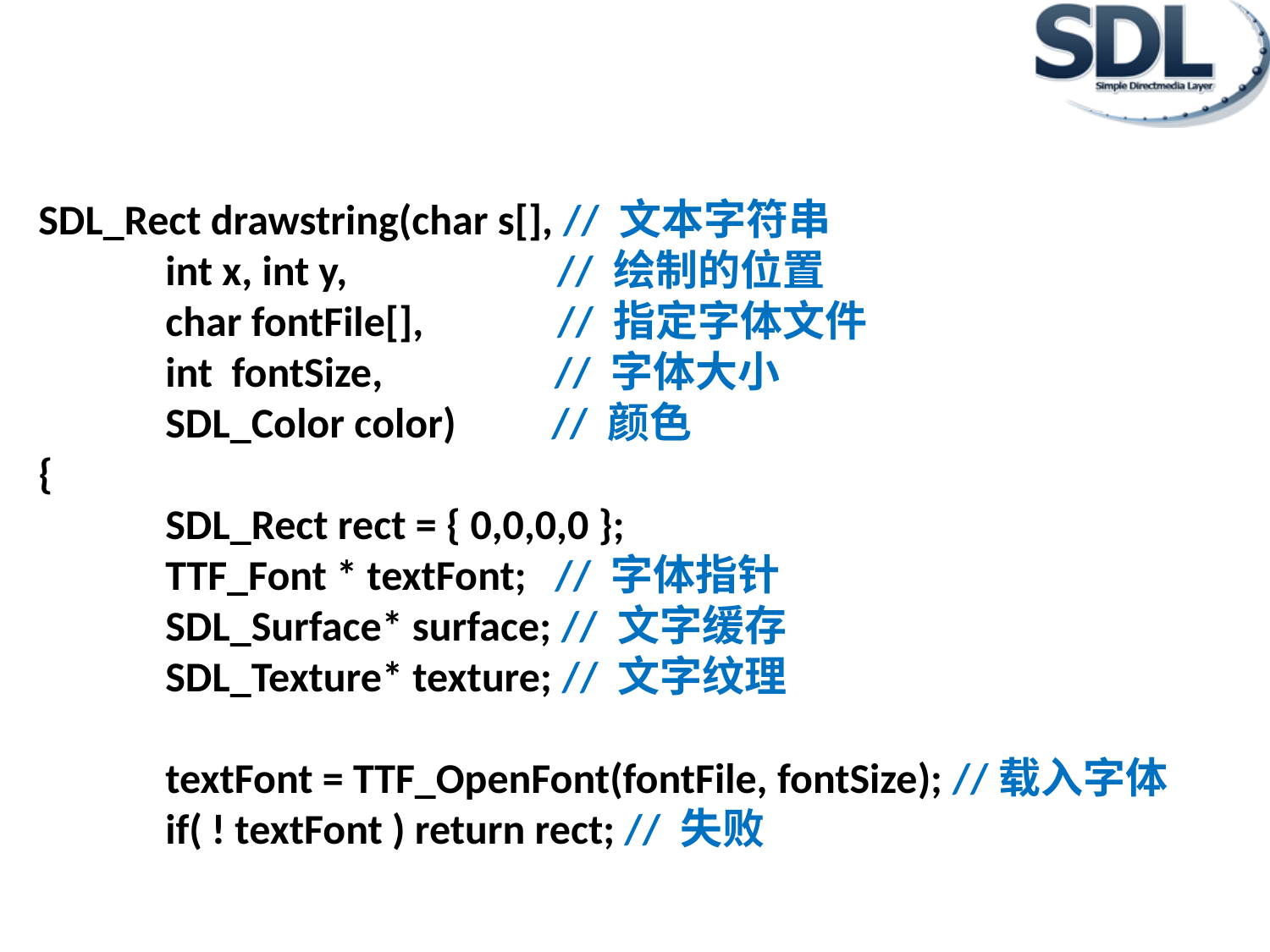

SDL_Rect drawstring(char s[], // 文本字符串
	int x, int y,                      // 绘制的位置
	char fontFile[],              // 指定字体文件
	int  fontSize,                  // 字体大小
	SDL_Color color)          // 颜色
{
	SDL_Rect rect = { 0,0,0,0 };
	TTF_Font * textFont;   // 字体指针
	SDL_Surface* surface; // 文字缓存
	SDL_Texture* texture; // 文字纹理

	textFont = TTF_OpenFont(fontFile, fontSize); //载入字体
	if( ! textFont ) return rect; // 失败